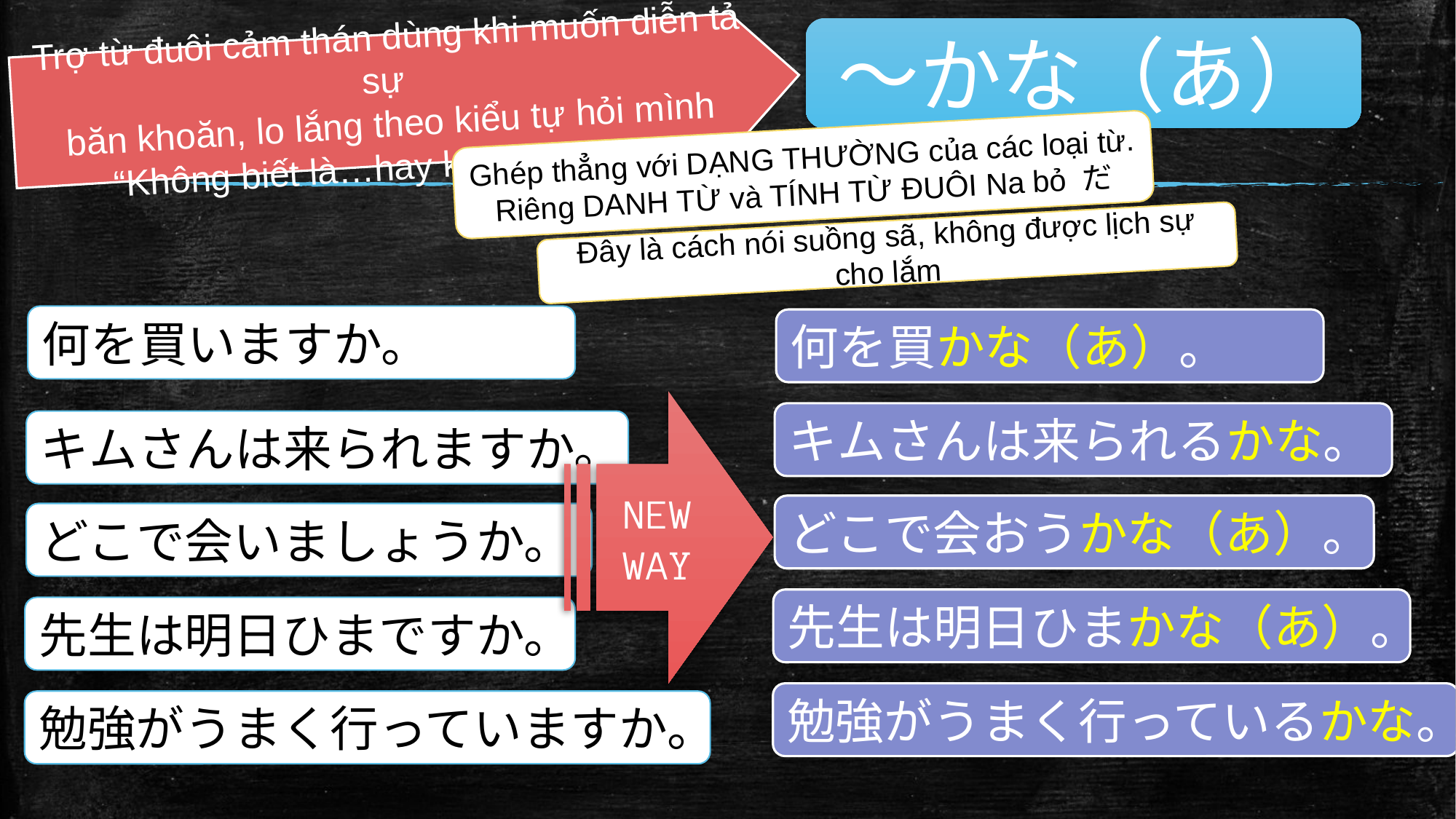

～かな（あ）
Trợ từ đuôi cảm thán dùng khi muốn diễn tả sự
băn khoăn, lo lắng theo kiểu tự hỏi mình
“Không biết là…hay không nhỉ???”
Ghép thẳng với DẠNG THƯỜNG của các loại từ. Riêng DANH TỪ và TÍNH TỪ ĐUÔI Na bỏ だ
Đây là cách nói suồng sã, không được lịch sự cho lắm
何を買いますか。
何を買かな（あ）。
Mua cái gì?
NEW WAY
キムさんは来られるかな。
キムさんは来られますか。
Anh Kim có tới được không?
どこで会おうかな（あ）。
どこで会いましょうか。
Mình gặp nhau ở đâu?
先生は明日ひまかな（あ）。
先生は明日ひまですか。
Ngày mai thầy có rảnh không?
勉強がうまく行っているかな。
勉強がうまく行っていますか。
Việc học hành có suôn sẻ không?